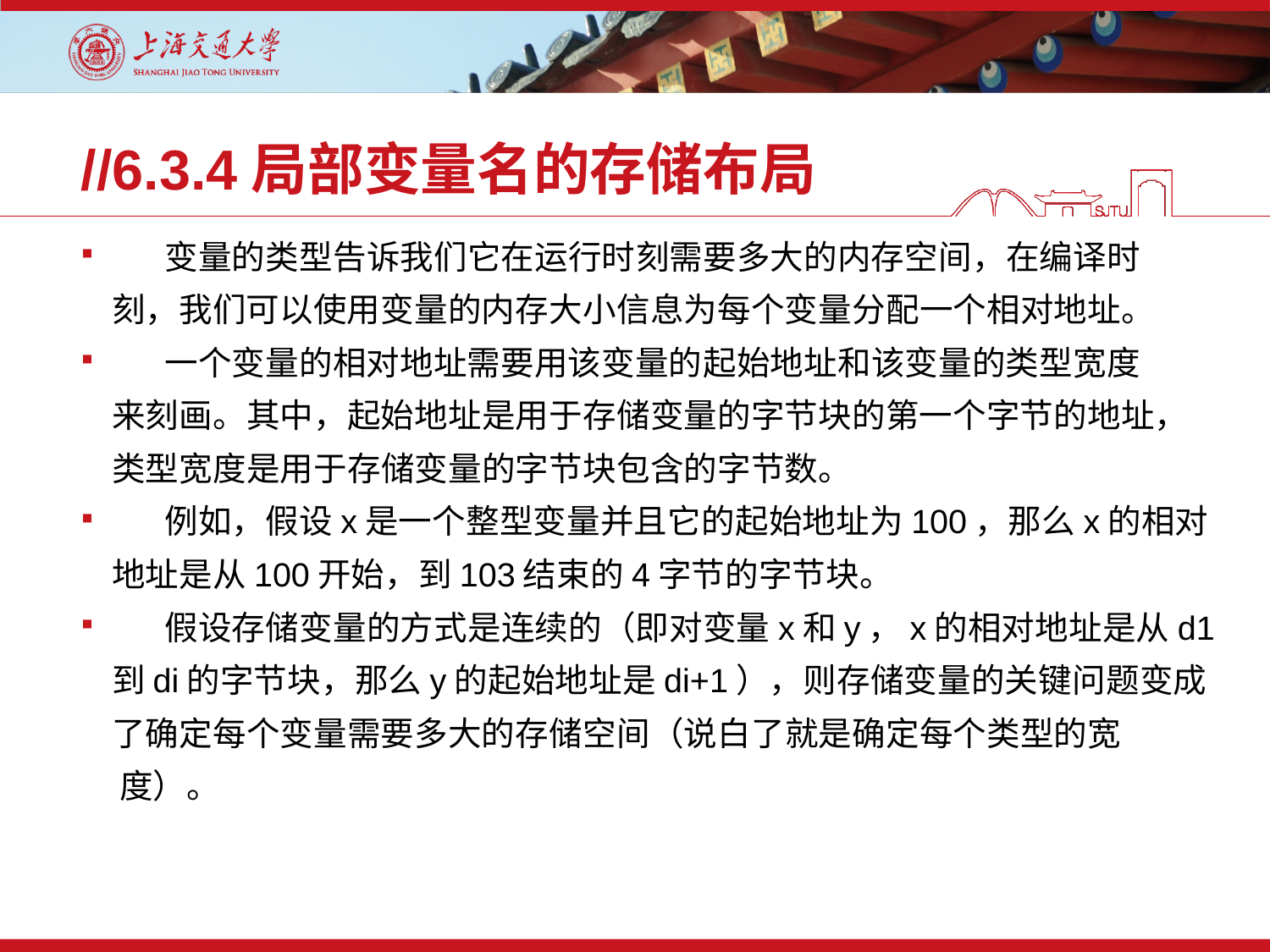

# //6.3.4局部变量名的存储布局
      变量的类型告诉我们它在运行时刻需要多大的内存空间，在编译时
   刻，我们可以使用变量的内存大小信息为每个变量分配一个相对地址。
      一个变量的相对地址需要用该变量的起始地址和该变量的类型宽度
   来刻画。其中，起始地址是用于存储变量的字节块的第一个字节的地址，
   类型宽度是用于存储变量的字节块包含的字节数。
      例如，假设x是一个整型变量并且它的起始地址为100，那么x的相对
   地址是从100开始，到103结束的4字节的字节块。
      假设存储变量的方式是连续的（即对变量x和y，x的相对地址是从d1
   到di的字节块，那么y的起始地址是di+1），则存储变量的关键问题变成
   了确定每个变量需要多大的存储空间（说白了就是确定每个类型的宽
    度）。